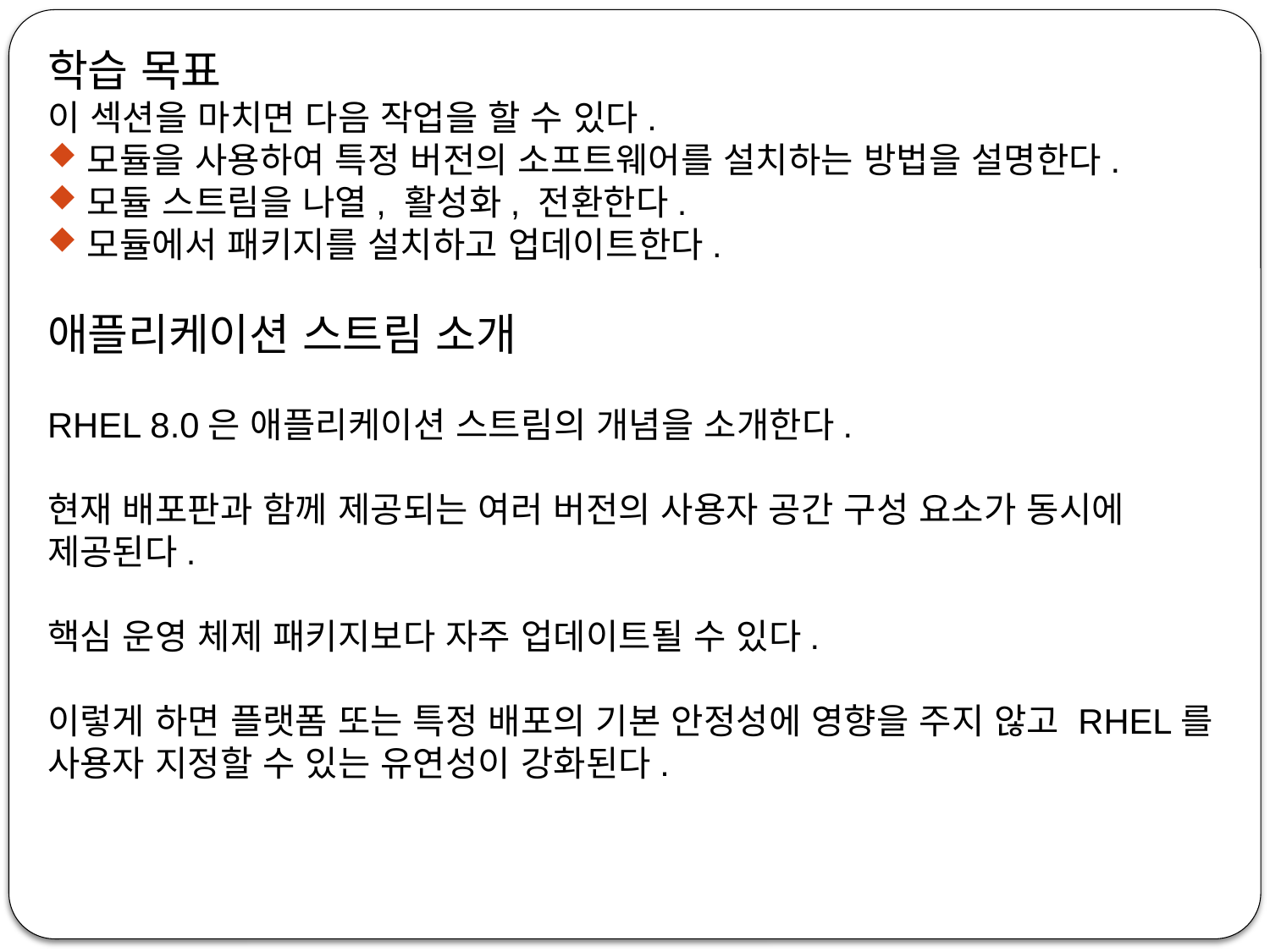

학습 목표
이 섹션을 마치면 다음 작업을 할 수 있다.
모듈을 사용하여 특정 버전의 소프트웨어를 설치하는 방법을 설명한다.
모듈 스트림을 나열, 활성화, 전환한다.
모듈에서 패키지를 설치하고 업데이트한다.

애플리케이션 스트림 소개

RHEL 8.0은 애플리케이션 스트림의 개념을 소개한다.

현재 배포판과 함께 제공되는 여러 버전의 사용자 공간 구성 요소가 동시에 제공된다.

핵심 운영 체제 패키지보다 자주 업데이트될 수 있다.

이렇게 하면 플랫폼 또는 특정 배포의 기본 안정성에 영향을 주지 않고 RHEL를 사용자 지정할 수 있는 유연성이 강화된다.